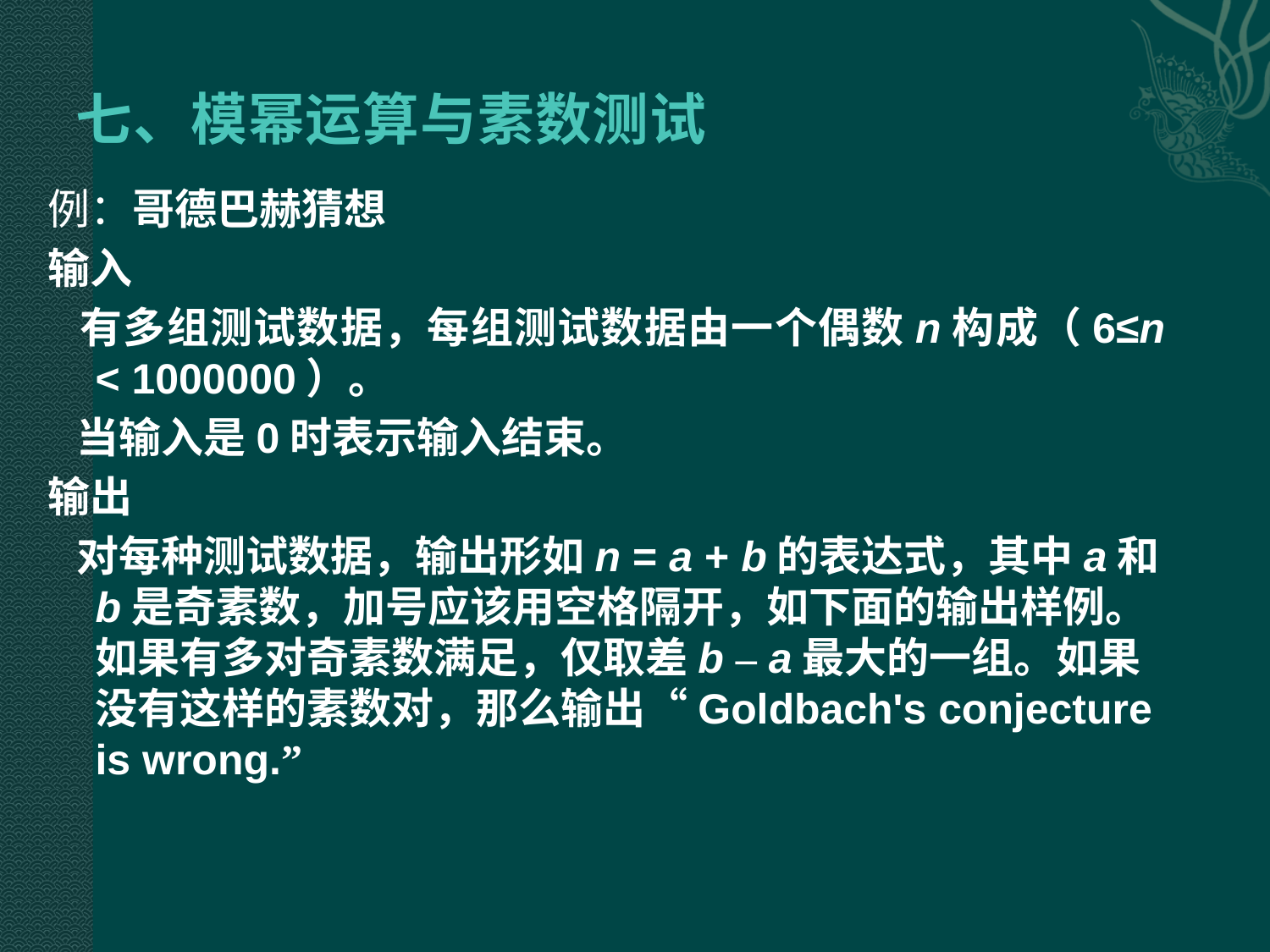

# 七、模幂运算与素数测试
例：哥德巴赫猜想
输入
  有多组测试数据，每组测试数据由一个偶数n构成（6≤n < 1000000）。
  当输入是0时表示输入结束。
输出
  对每种测试数据，输出形如n = a + b的表达式，其中a和b是奇素数，加号应该用空格隔开，如下面的输出样例。如果有多对奇素数满足，仅取差b – a最大的一组。如果没有这样的素数对，那么输出“Goldbach's conjecture is wrong.”